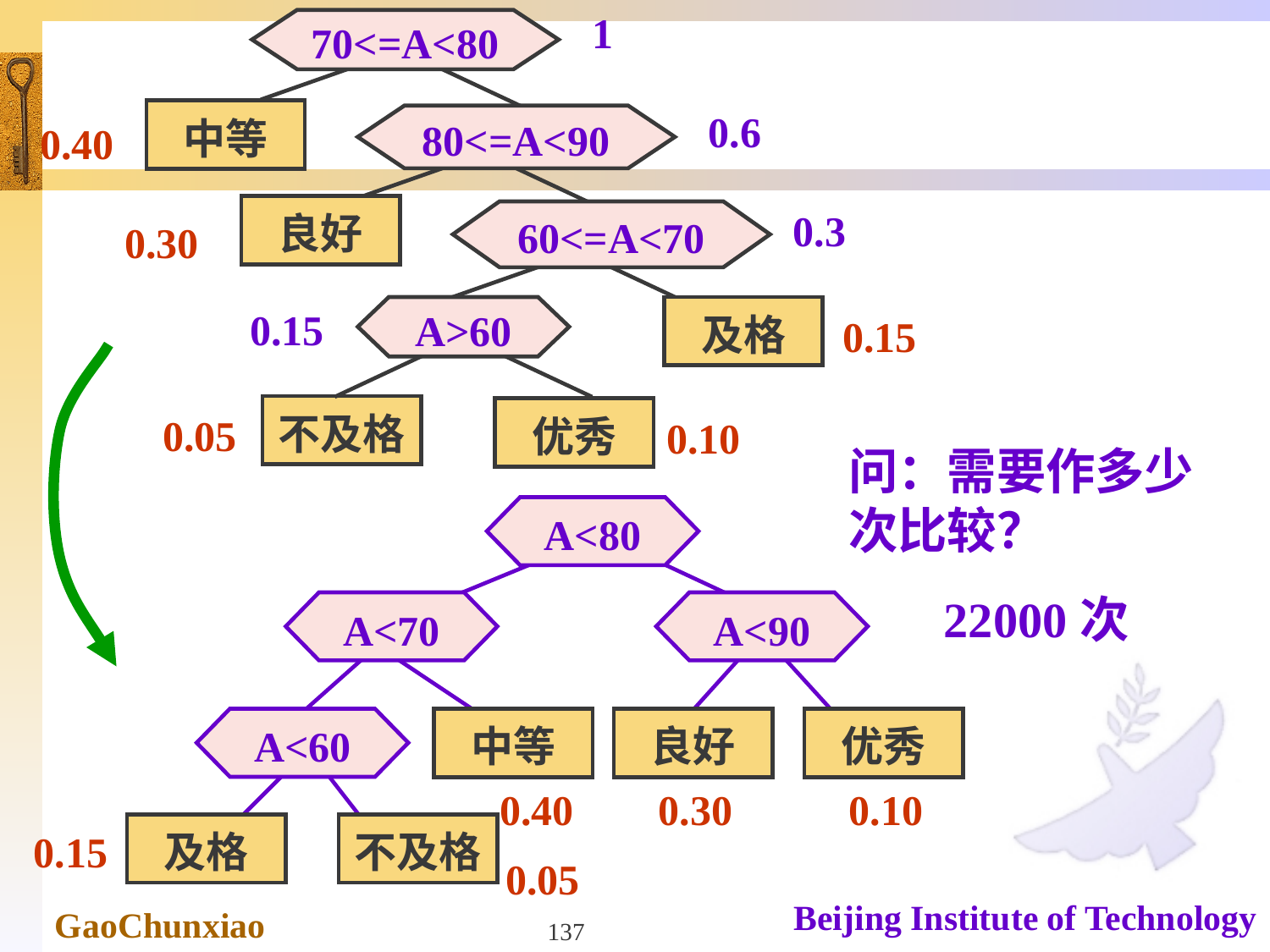

1
70<=A<80

0.6
80<=A<90
中等
 0.40

良好
 0.30
0.3
60<=A<70

0.15
A>60
及格
0.15

不及格
0.05
优秀
0.10

问：需要作多少次比较？
A<80

A<70
A<90

A<60
中等
良好
优秀

0.40
0.30
0.10
0.15
及格
不及格
0.05
22000次
137